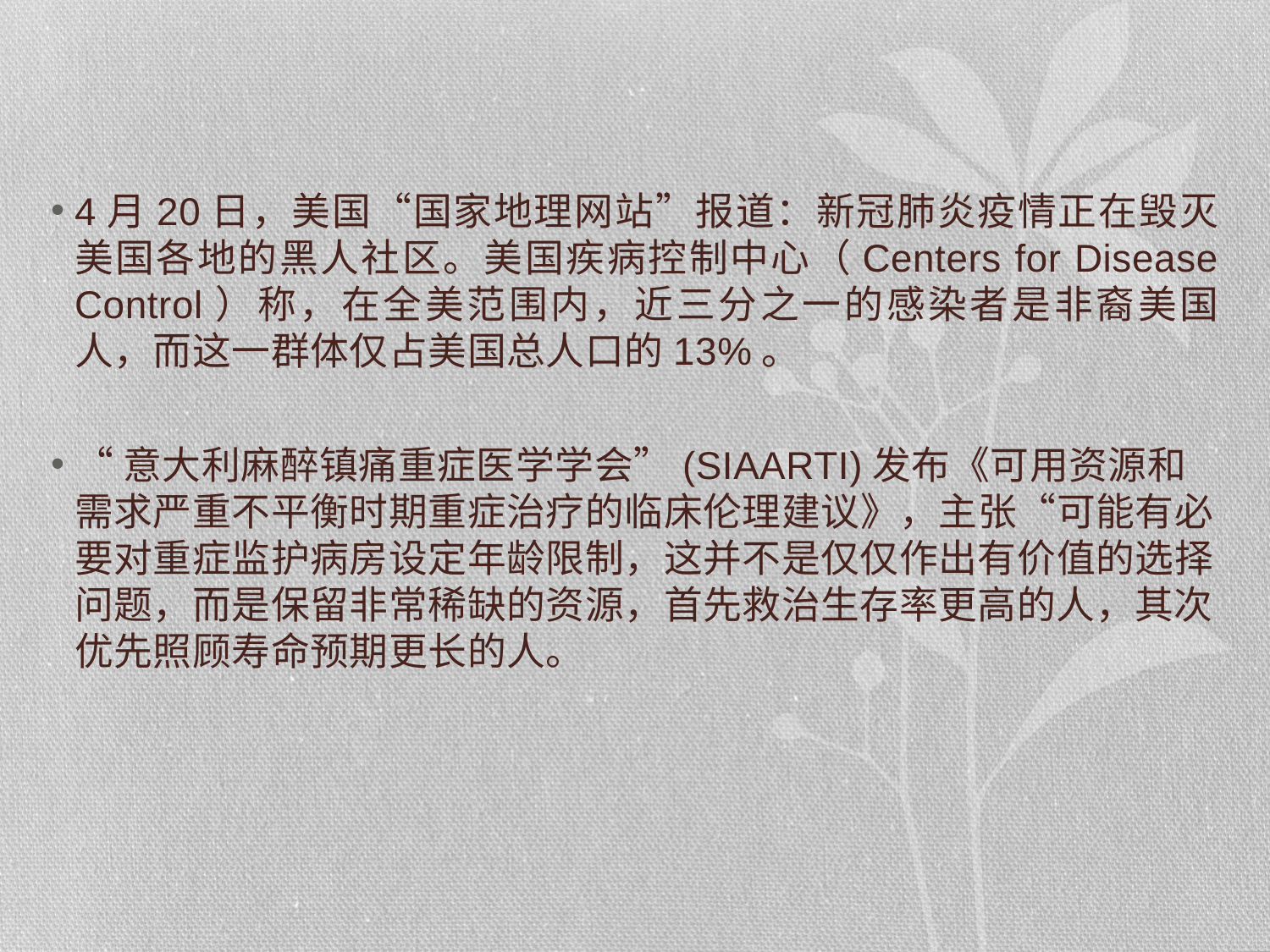

#
4月20日，美国“国家地理网站”报道：新冠肺炎疫情正在毁灭美国各地的黑人社区。美国疾病控制中心（Centers for Disease Control）称，在全美范围内，近三分之一的感染者是非裔美国人，而这一群体仅占美国总人口的13%。

“意大利麻醉镇痛重症医学学会”(SIAARTI)发布《可用资源和需求严重不平衡时期重症治疗的临床伦理建议》，主张“可能有必要对重症监护病房设定年龄限制，这并不是仅仅作出有价值的选择问题，而是保留非常稀缺的资源，首先救治生存率更高的人，其次优先照顾寿命预期更长的人。